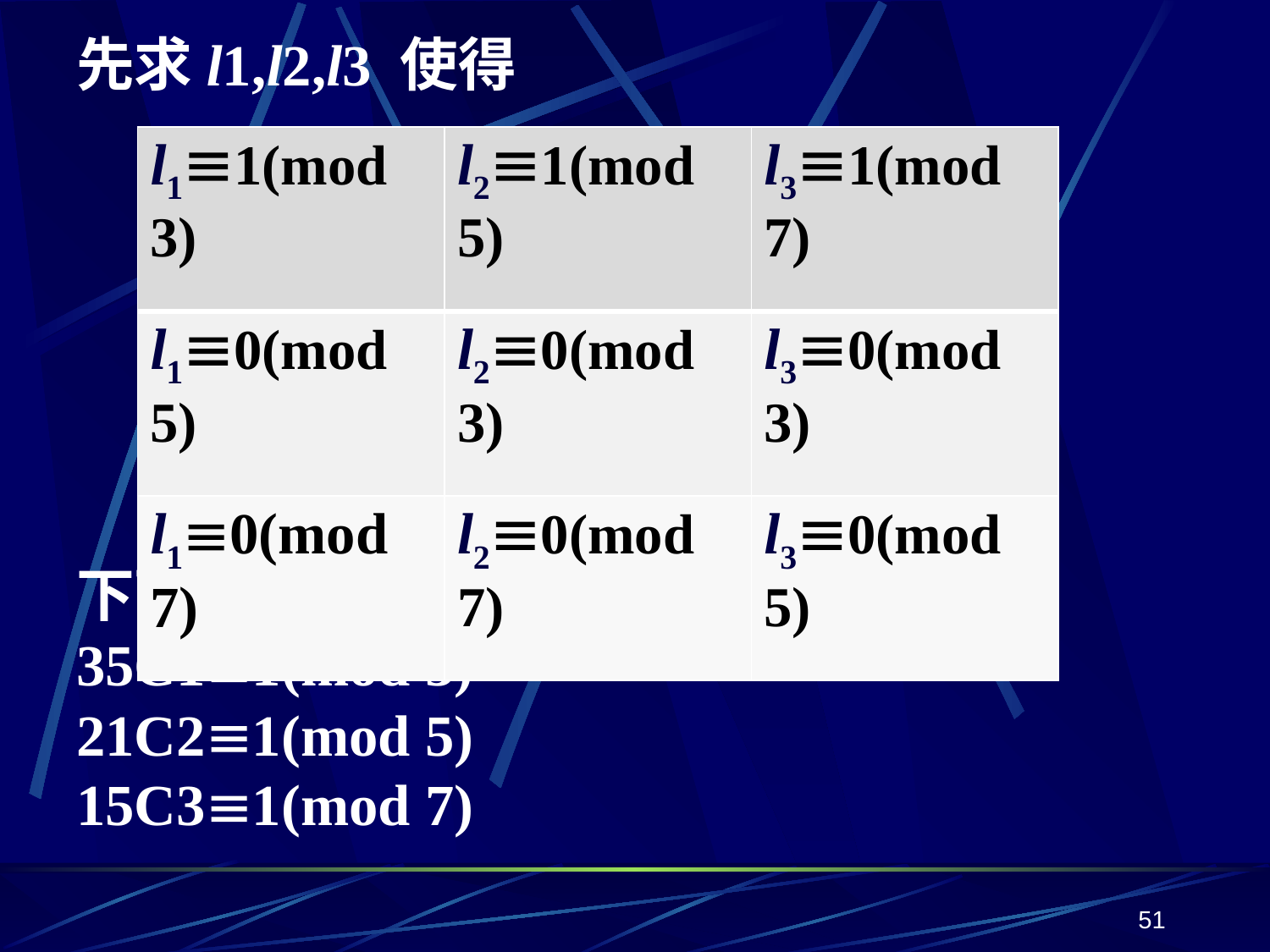

先求l1,l2,l3 使得

下面求解C1, C2, C3
35C1≡1(mod 3)
21C2≡1(mod 5)
15C3≡1(mod 7)

| l1≡1(mod 3) | l2≡1(mod 5) | l3≡1(mod 7) |
| --- | --- | --- |
| l1≡0(mod 5) | l2≡0(mod 3) | l3≡0(mod 3) |
| l1≡0(mod 7) | l2≡0(mod 7) | l3≡0(mod 5) |

51